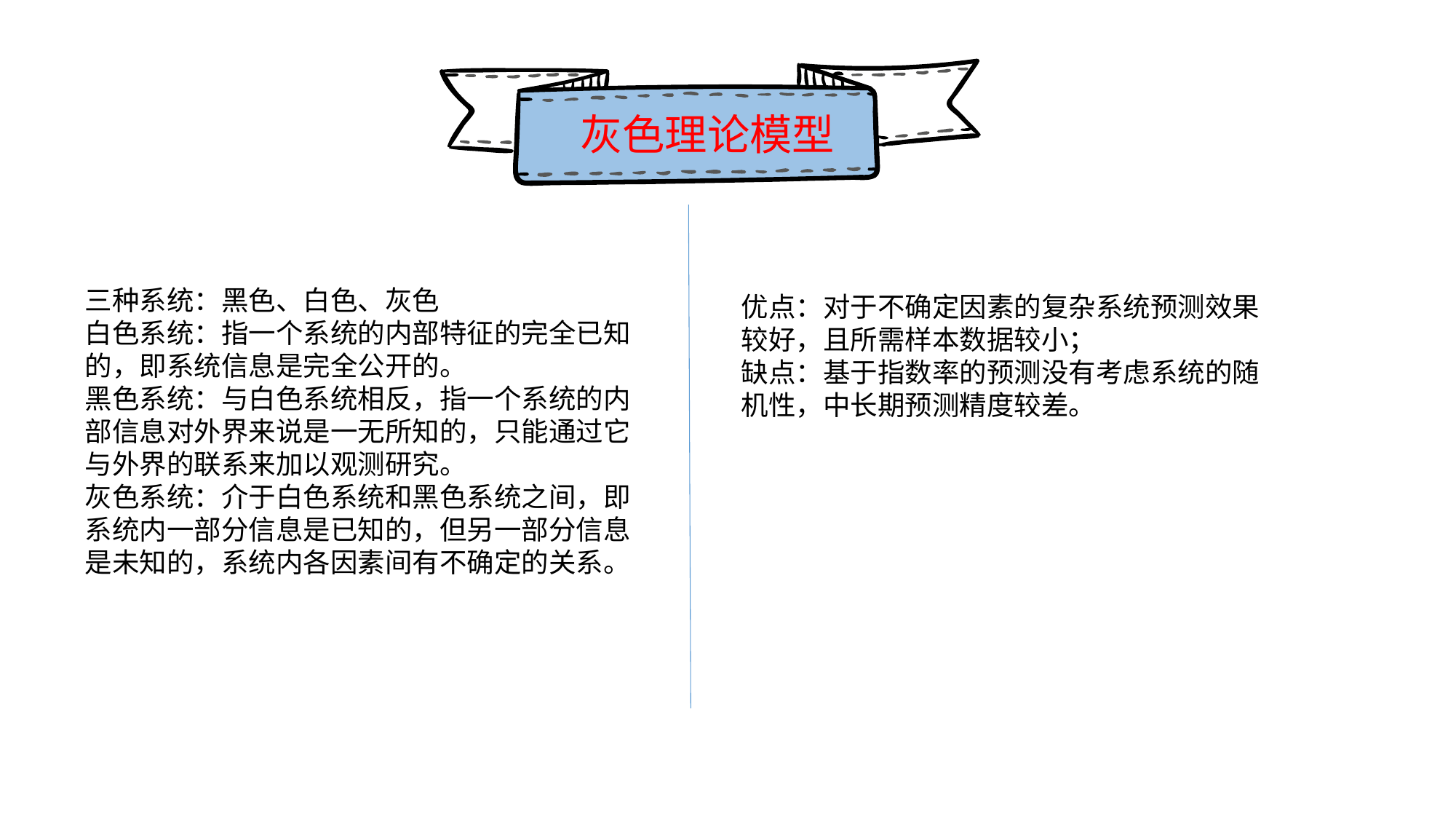

灰色理论模型
三种系统：黑色、白色、灰色
白色系统：指一个系统的内部特征的完全已知的，即系统信息是完全公开的。
黑色系统：与白色系统相反，指一个系统的内部信息对外界来说是一无所知的，只能通过它与外界的联系来加以观测研究。
灰色系统：介于白色系统和黑色系统之间，即系统内一部分信息是已知的，但另一部分信息是未知的，系统内各因素间有不确定的关系。
优点：对于不确定因素的复杂系统预测效果较好，且所需样本数据较小； 
缺点：基于指数率的预测没有考虑系统的随机性，中长期预测精度较差。